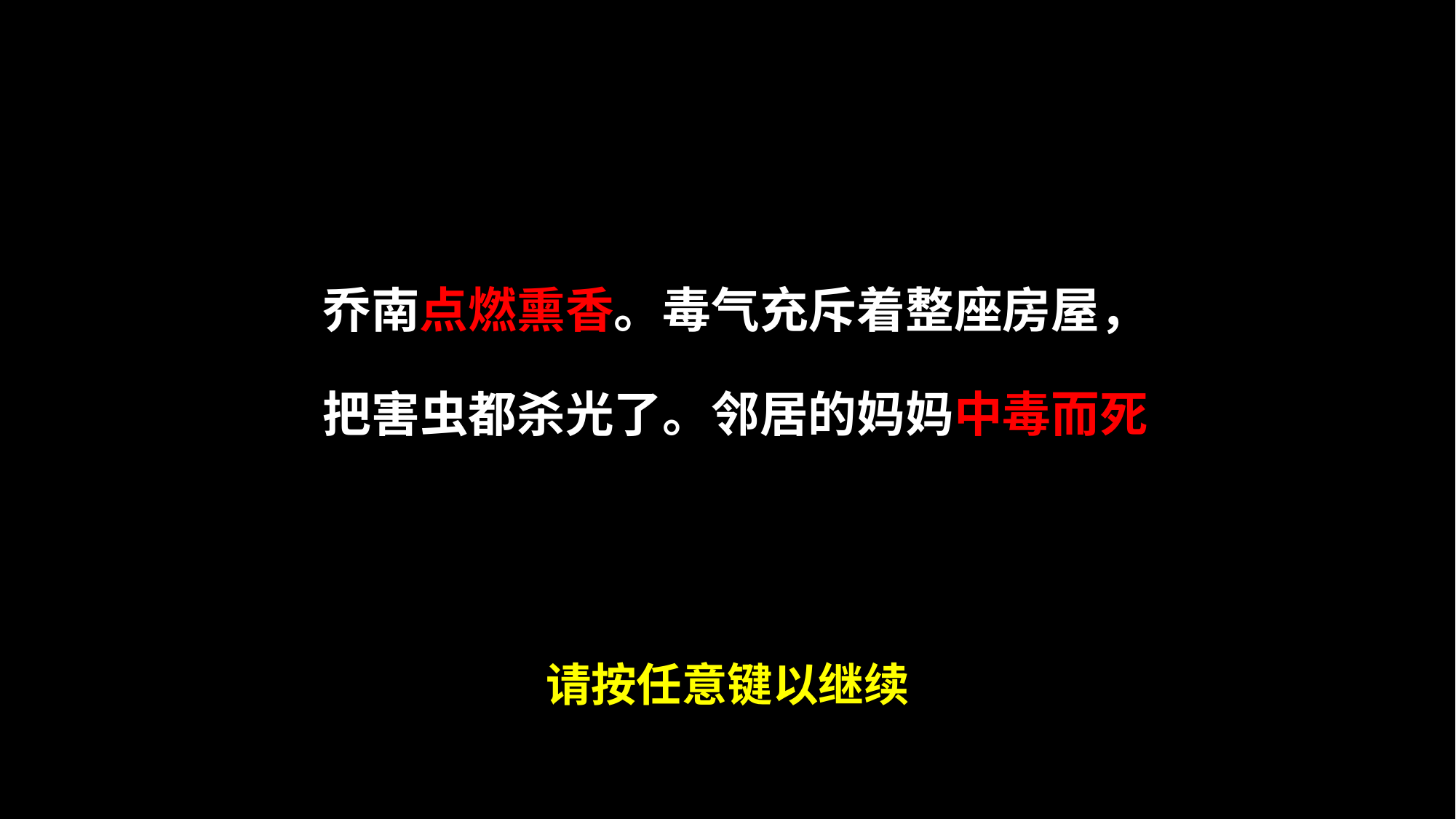

# 乔南点燃熏香。毒气充斥着整座房屋， 把害虫都杀光了。邻居的妈妈中毒而死
请按任意键以继续